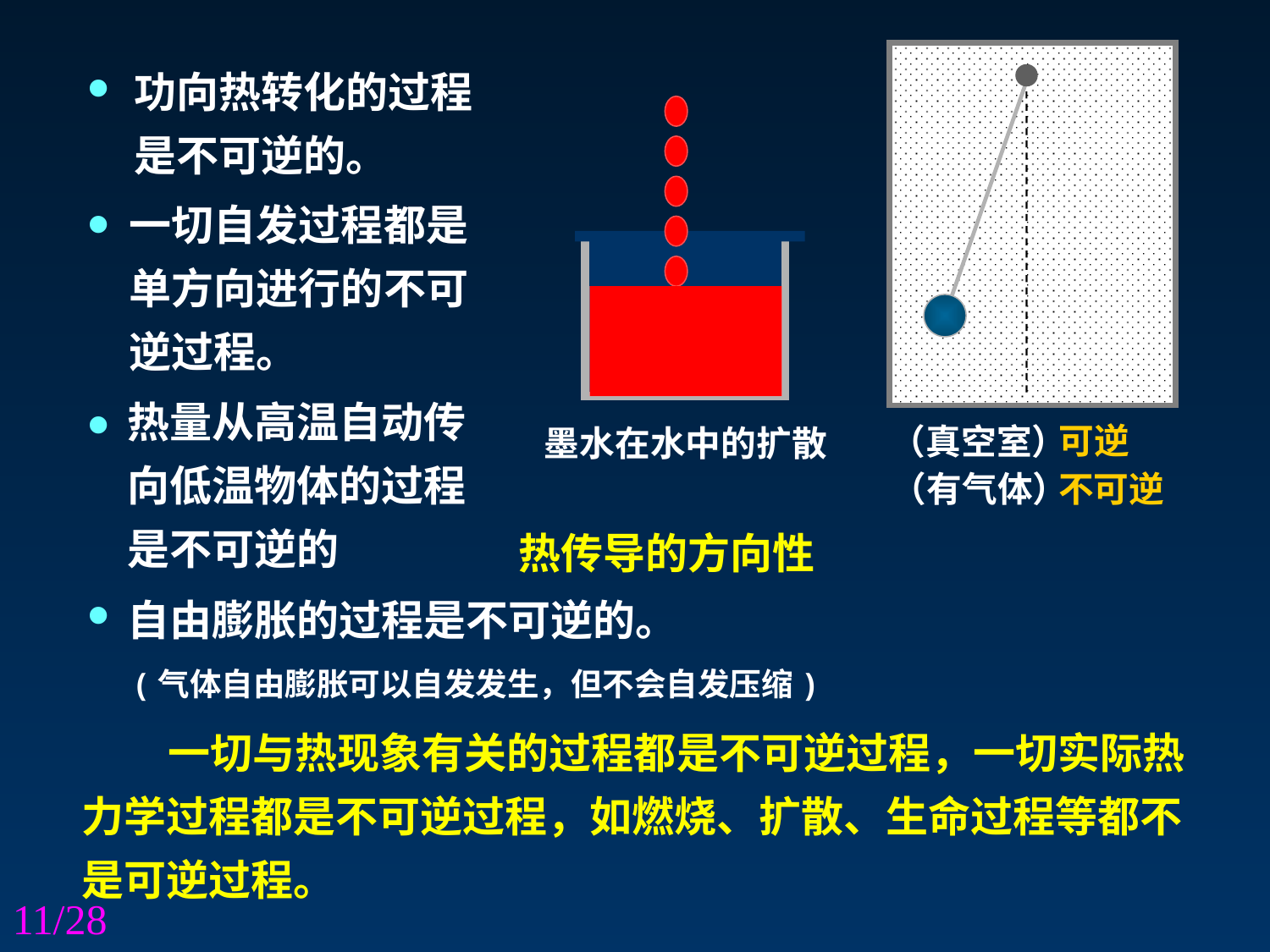

•

功向热转化的过程是不可逆的。

•
一切自发过程都是单方向进行的不可逆过程。

•
热量从高温自动传向低温物体的过程是不可逆的
可逆
（真空室）
墨水在水中的扩散
（有气体）
不可逆
热传导的方向性
•
自由膨胀的过程是不可逆的。
(气体自由膨胀可以自发发生，但不会自发压缩)
        一切与热现象有关的过程都是不可逆过程，一切实际热力学过程都是不可逆过程，如燃烧、扩散、生命过程等都不是可逆过程。
11/28